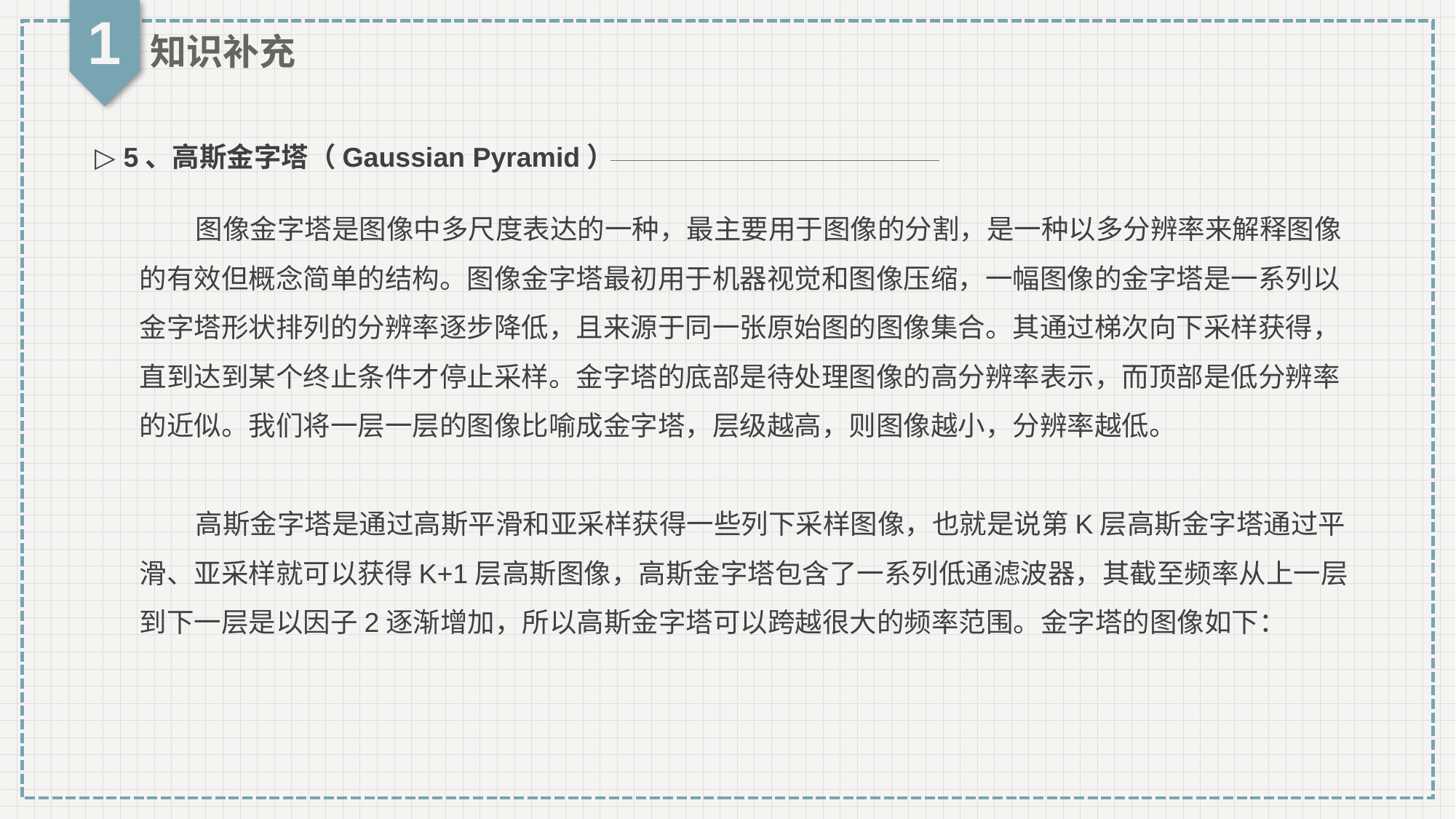

1
知识补充
▷ 5、高斯金字塔（Gaussian Pyramid）
        图像金字塔是图像中多尺度表达的一种，最主要用于图像的分割，是一种以多分辨率来解释图像的有效但概念简单的结构。图像金字塔最初用于机器视觉和图像压缩，一幅图像的金字塔是一系列以金字塔形状排列的分辨率逐步降低，且来源于同一张原始图的图像集合。其通过梯次向下采样获得，直到达到某个终止条件才停止采样。金字塔的底部是待处理图像的高分辨率表示，而顶部是低分辨率的近似。我们将一层一层的图像比喻成金字塔，层级越高，则图像越小，分辨率越低。

​        高斯金字塔是通过高斯平滑和亚采样获得一些列下采样图像，也就是说第K层高斯金字塔通过平滑、亚采样就可以获得K+1层高斯图像，高斯金字塔包含了一系列低通滤波器，其截至频率从上一层到下一层是以因子2逐渐增加，所以高斯金字塔可以跨越很大的频率范围。金字塔的图像如下：